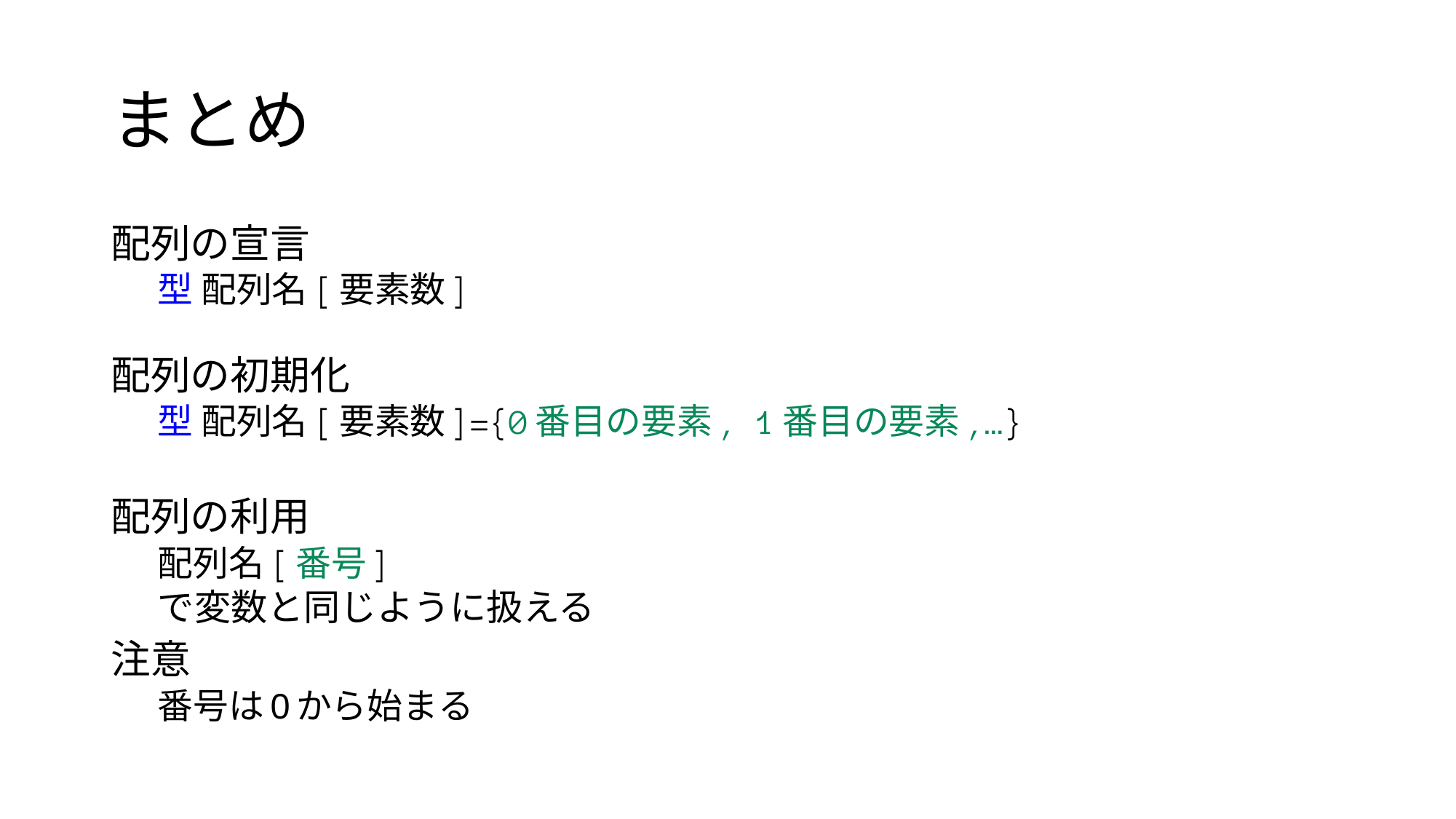

# まとめ
配列の宣言
型 配列名[要素数]

配列の初期化
型 配列名[要素数]={0番目の要素, 1番目の要素,…}

配列の利用
配列名[番号]
で変数と同じように扱える
注意
番号は0から始まる